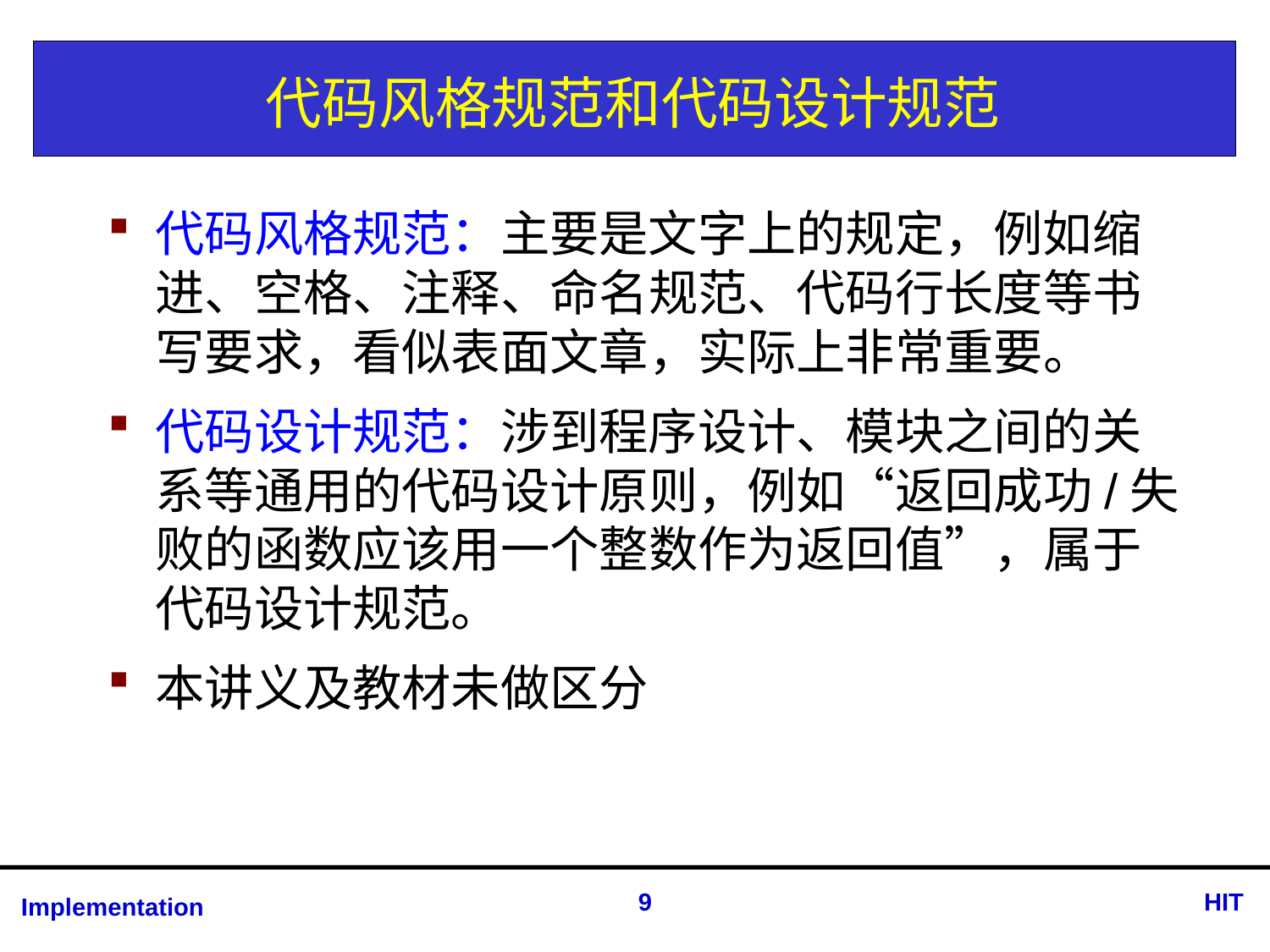

# 代码风格规范和代码设计规范
代码风格规范：主要是文字上的规定，例如缩进、空格、注释、命名规范、代码行长度等书写要求，看似表面文章，实际上非常重要。
代码设计规范：涉到程序设计、模块之间的关系等通用的代码设计原则，例如“返回成功/失败的函数应该用一个整数作为返回值”，属于代码设计规范。
本讲义及教材未做区分